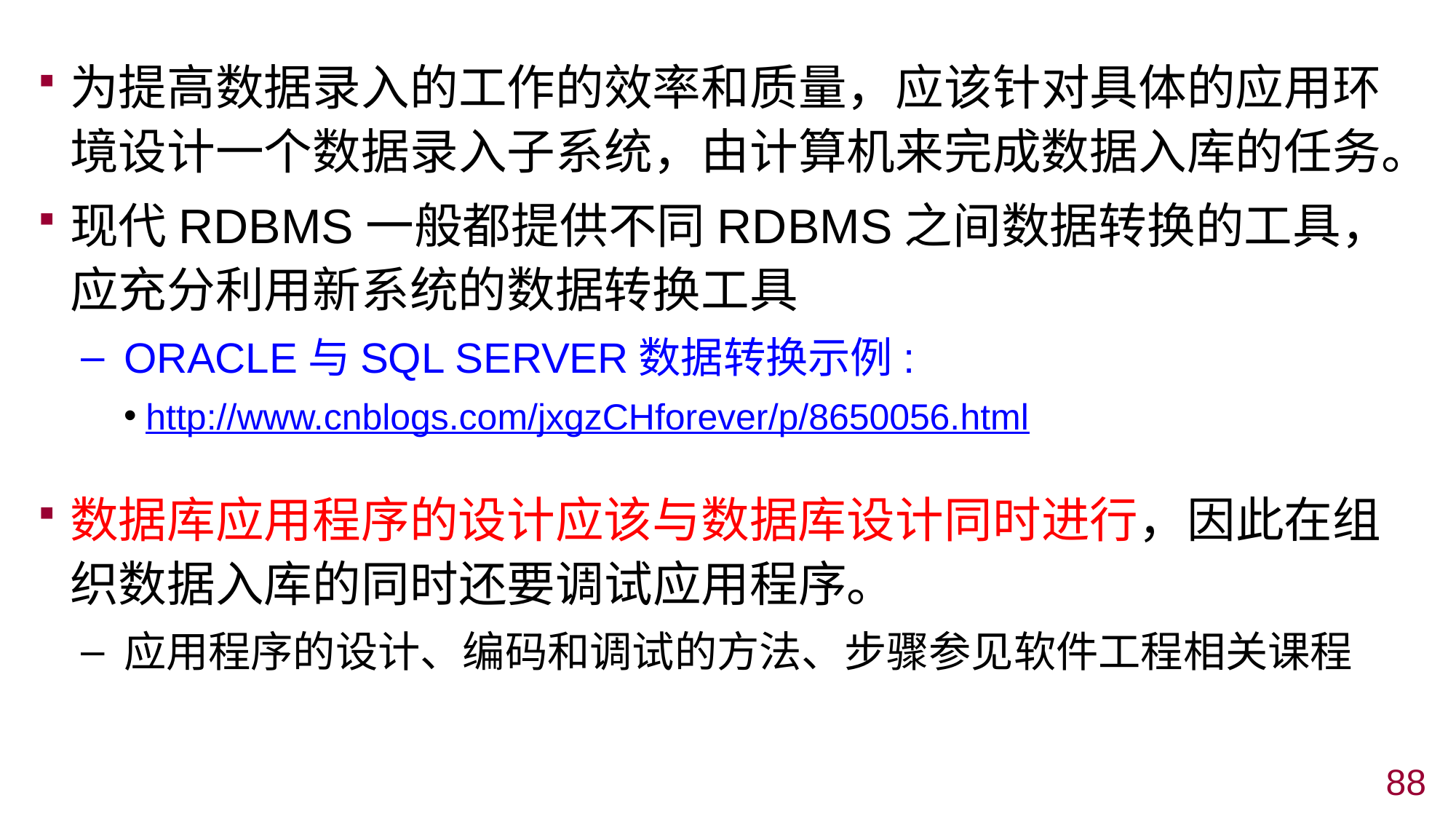

为提高数据录入的工作的效率和质量，应该针对具体的应用环境设计一个数据录入子系统，由计算机来完成数据入库的任务。
现代RDBMS一般都提供不同RDBMS之间数据转换的工具，应充分利用新系统的数据转换工具
ORACLE与SQL SERVER数据转换示例:
http://www.cnblogs.com/jxgzCHforever/p/8650056.html

数据库应用程序的设计应该与数据库设计同时进行，因此在组织数据入库的同时还要调试应用程序。
应用程序的设计、编码和调试的方法、步骤参见软件工程相关课程
88